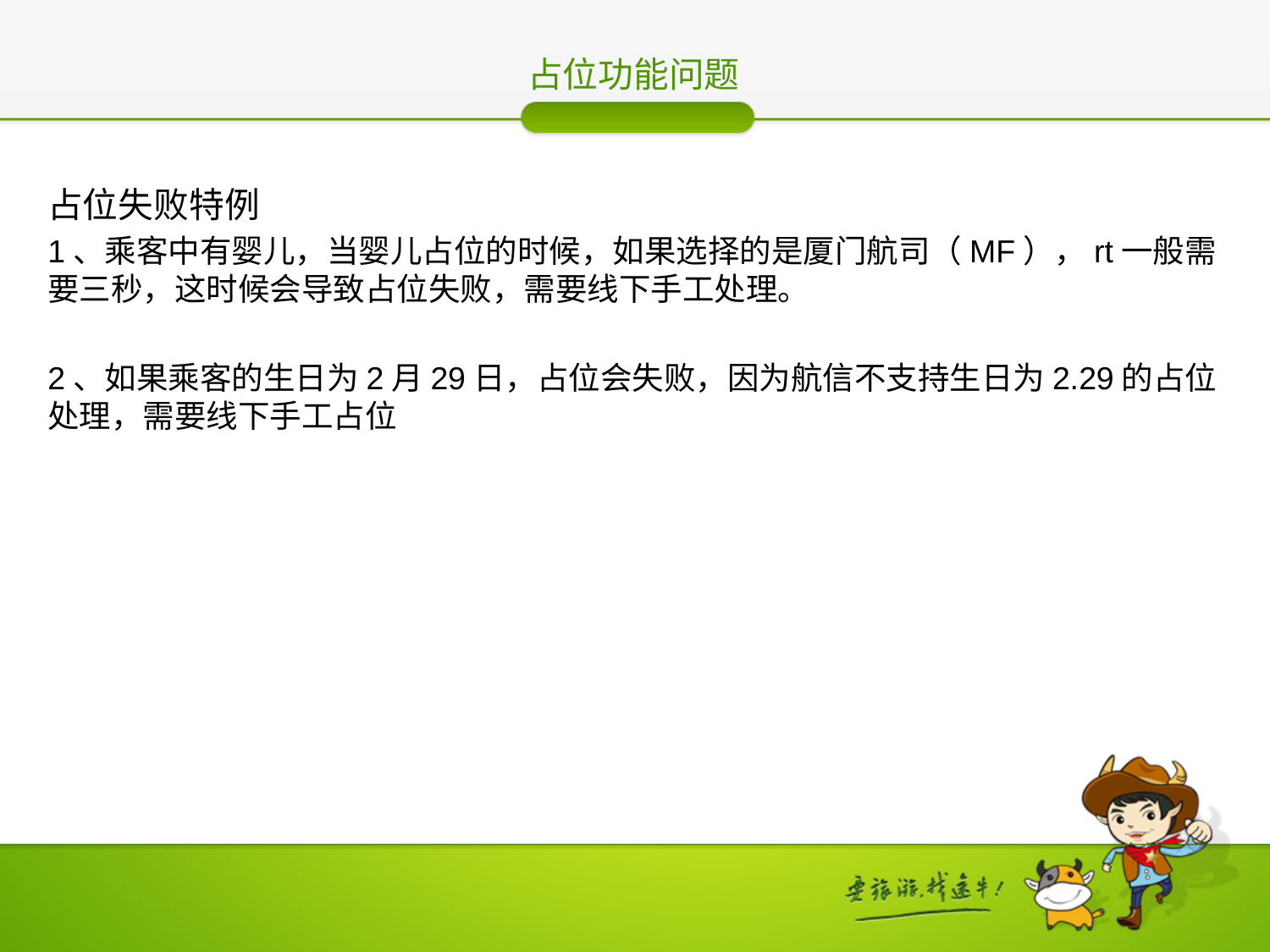

占位功能问题
占位失败特例
1、乘客中有婴儿，当婴儿占位的时候，如果选择的是厦门航司（MF），rt一般需要三秒，这时候会导致占位失败，需要线下手工处理。

2、如果乘客的生日为2月29日，占位会失败，因为航信不支持生日为2.29的占位处理，需要线下手工占位